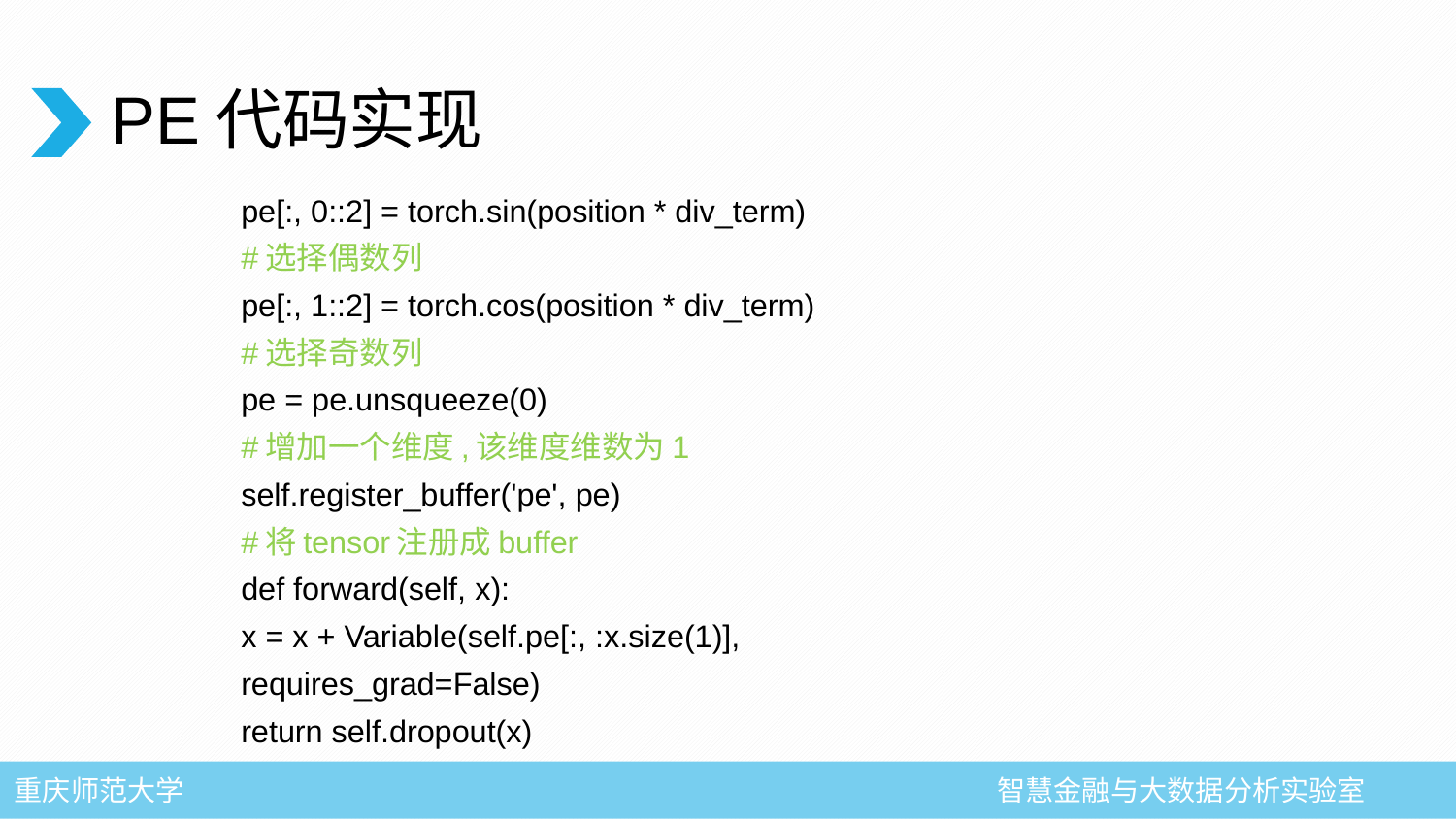

# PE代码实现

		pe[:, 0::2] = torch.sin(position * div_term)
		#选择偶数列
		pe[:, 1::2] = torch.cos(position * div_term)
		#选择奇数列
		pe = pe.unsqueeze(0)
		#增加一个维度,该维度维数为1
		self.register_buffer('pe', pe)
		#将tensor注册成buffer
	def forward(self, x):
		x = x + Variable(self.pe[:, :x.size(1)],
			requires_grad=False)
		return self.dropout(x)
重庆师范大学                                                                                                                                 智慧金融与大数据分析实验室